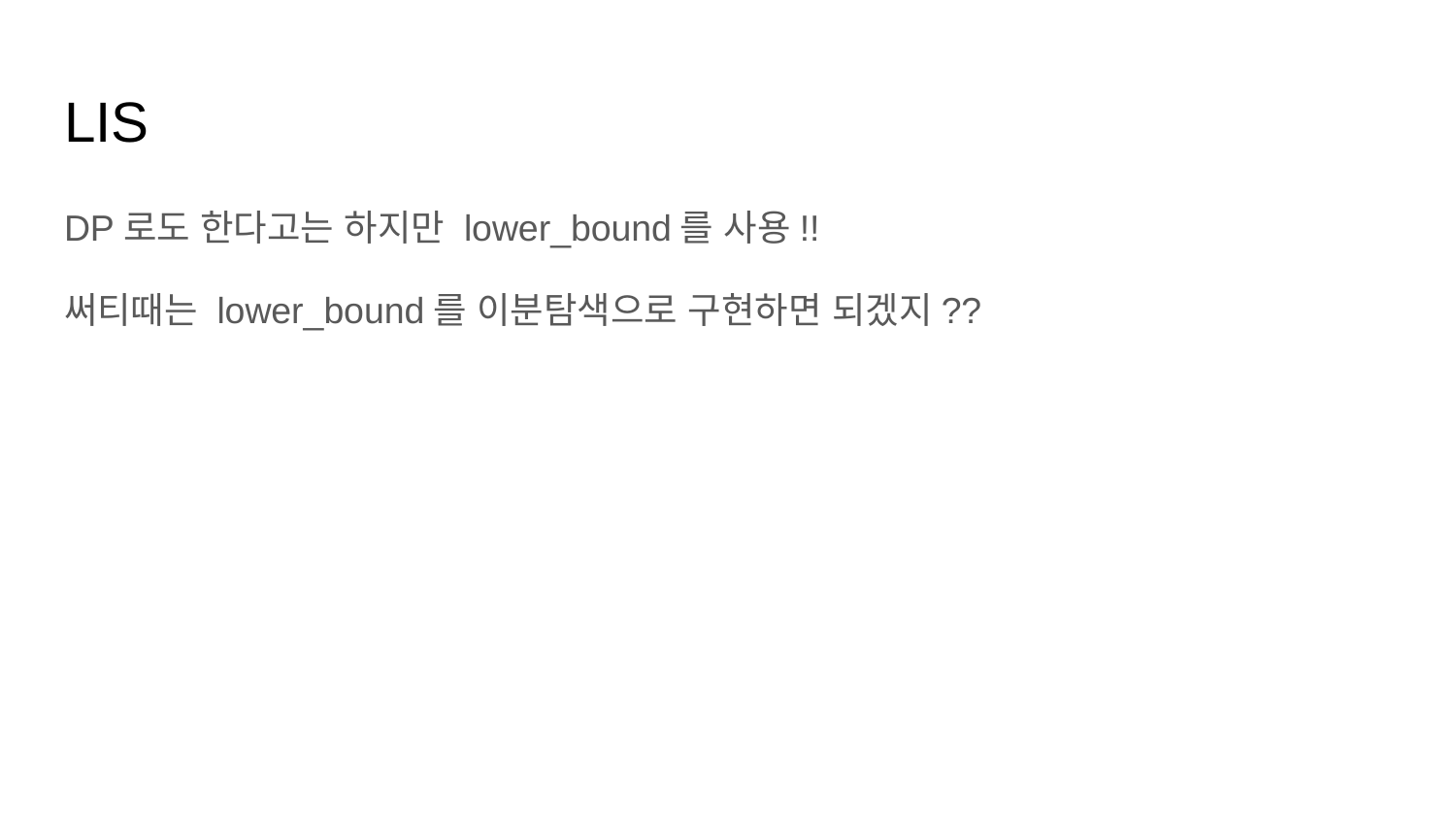

# LIS
DP로도 한다고는 하지만 lower_bound를 사용!!
써티때는 lower_bound를 이분탐색으로 구현하면 되겠지??